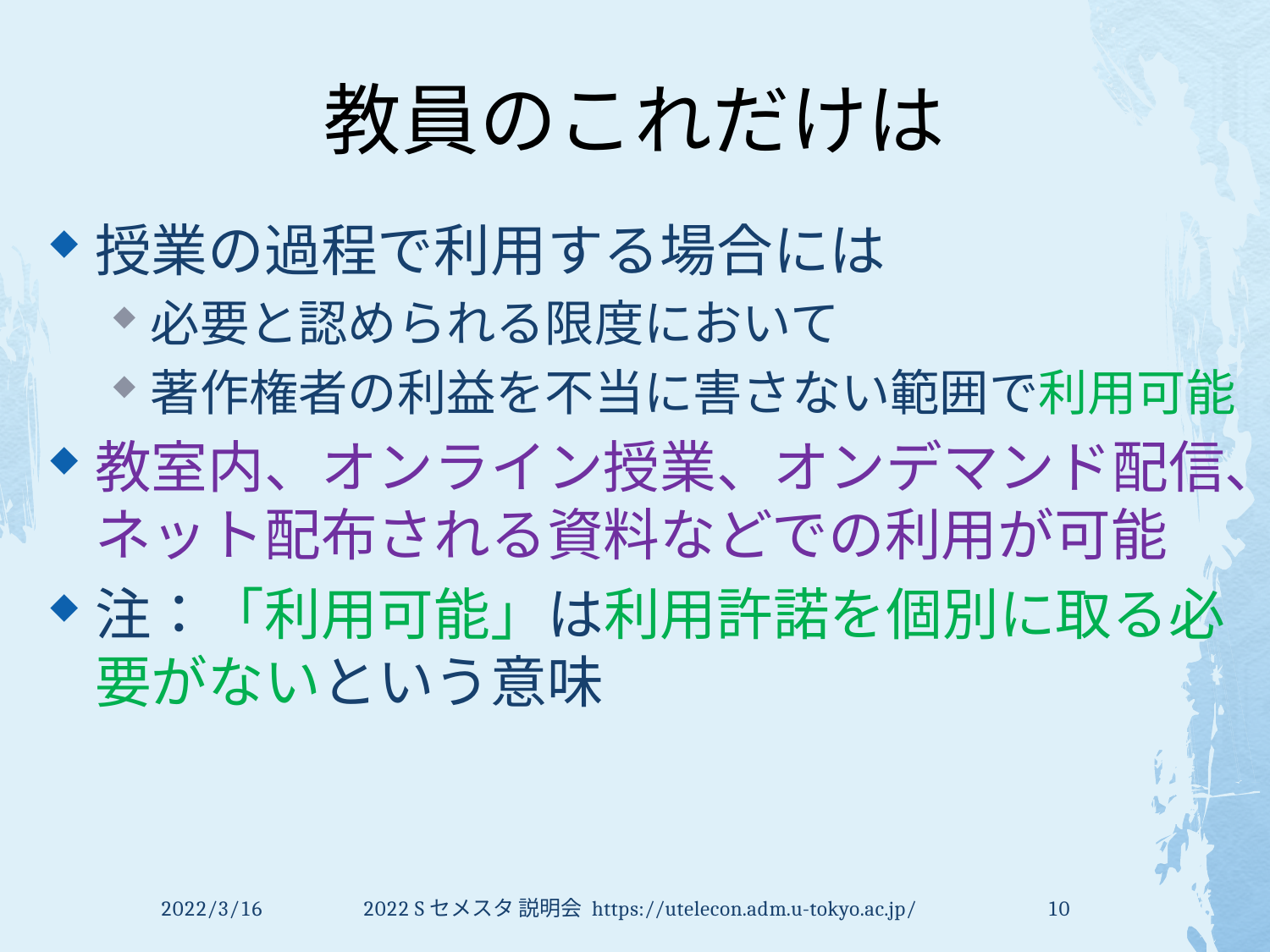

# 教員のこれだけは
授業の過程で利用する場合には
必要と認められる限度において
著作権者の利益を不当に害さない範囲で利用可能
教室内、オンライン授業、オンデマンド配信、ネット配布される資料などでの利用が可能
注：「利用可能」は利用許諾を個別に取る必要がないという意味
2022/3/16
2022 Sセメスタ 説明会 https://utelecon.adm.u-tokyo.ac.jp/
10